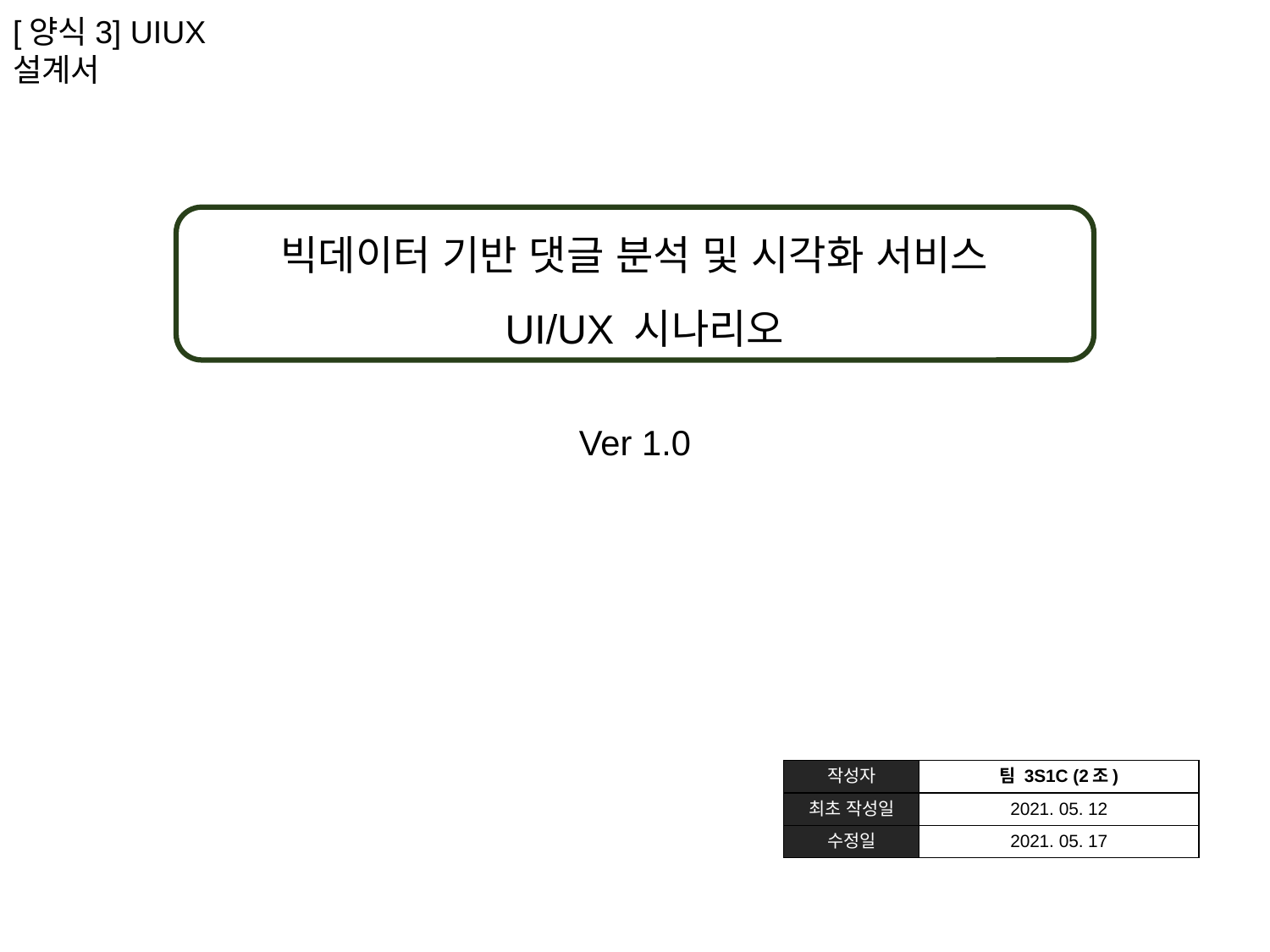

[양식3] UIUX설계서
# 빅데이터 기반 댓글 분석 및 시각화 서비스 UI/UX 시나리오

Ver 1.0
| 작성자 | 팀 3S1C (2조) |
| --- | --- |
| 최초 작성일 | 2021. 05. 12 |
| 수정일 | 2021. 05. 17 |